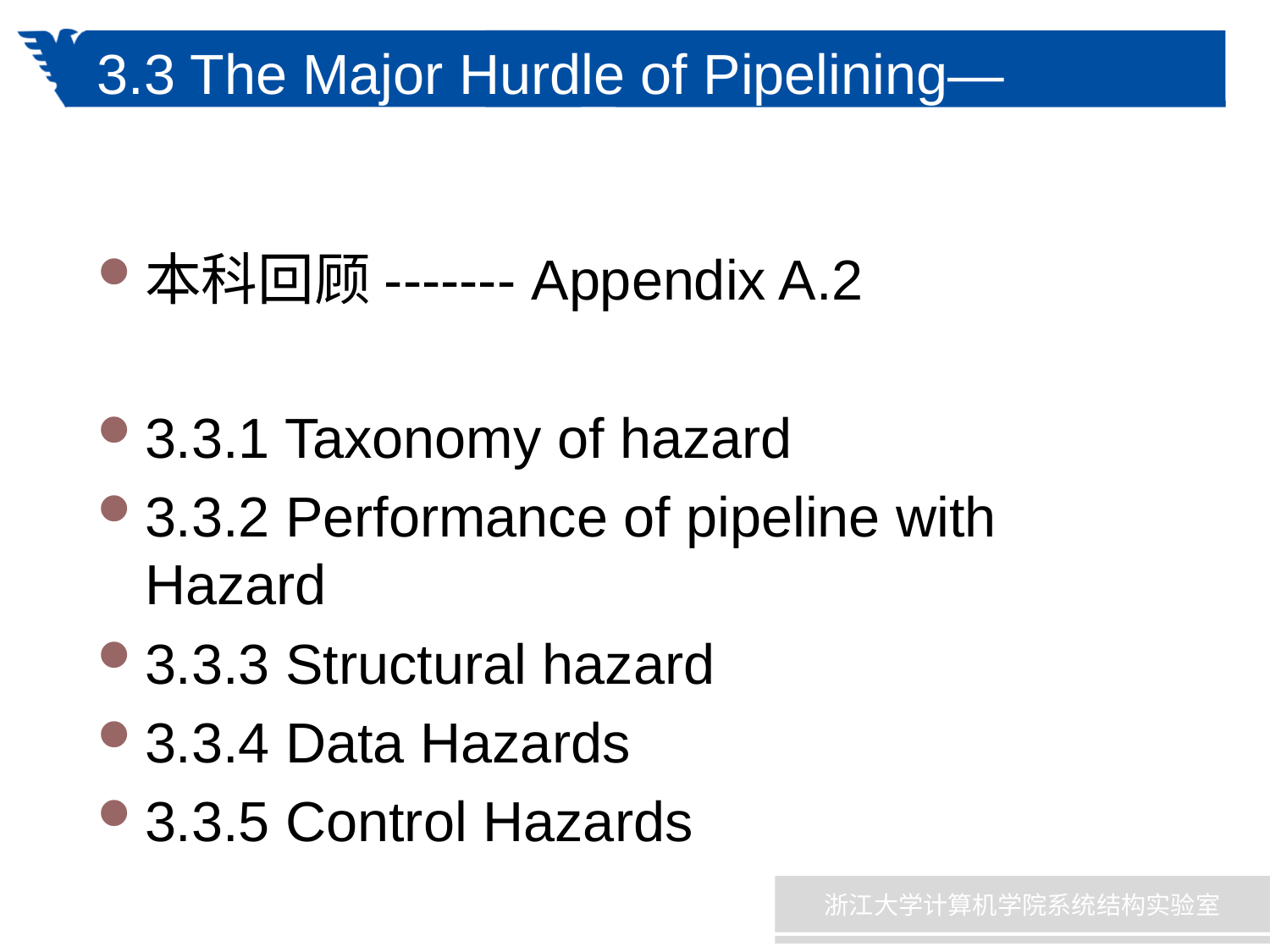

# 3.3 The Major Hurdle of Pipelining—Pipeline Hazards

本科回顾------- Appendix A.2

3.3.1 Taxonomy of hazard
3.3.2 Performance of pipeline with Hazard
3.3.3 Structural hazard
3.3.4 Data Hazards
3.3.5 Control Hazards